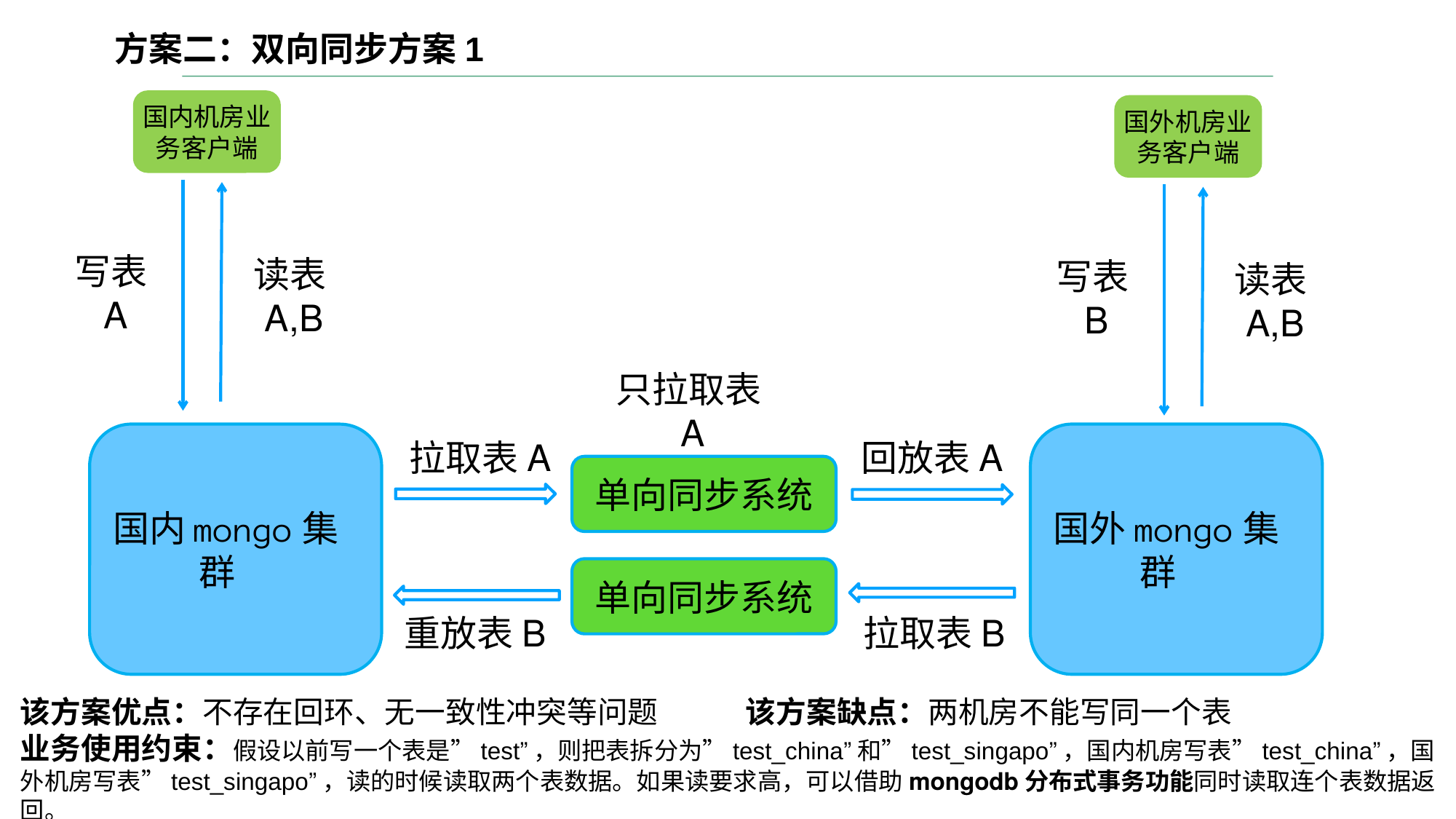

方案二：双向同步方案1

国内机房业务客户端

国外机房业务客户端
写表A
读表A,B
写表B
读表A,B
只拉取表A

 国内mongo集群

 国外mongo集群
拉取表A
回放表A

单向同步系统

单向同步系统

重放表B
拉取表B
该方案优点：不存在回环、无一致性冲突等问题             该方案缺点：两机房不能写同一个表
业务使用约束：假设以前写一个表是”test”，则把表拆分为”test_china”和”test_singapo”，国内机房写表”test_china”，国外机房写表”test_singapo”，读的时候读取两个表数据。如果读要求高，可以借助mongodb分布式事务功能同时读取连个表数据返回。